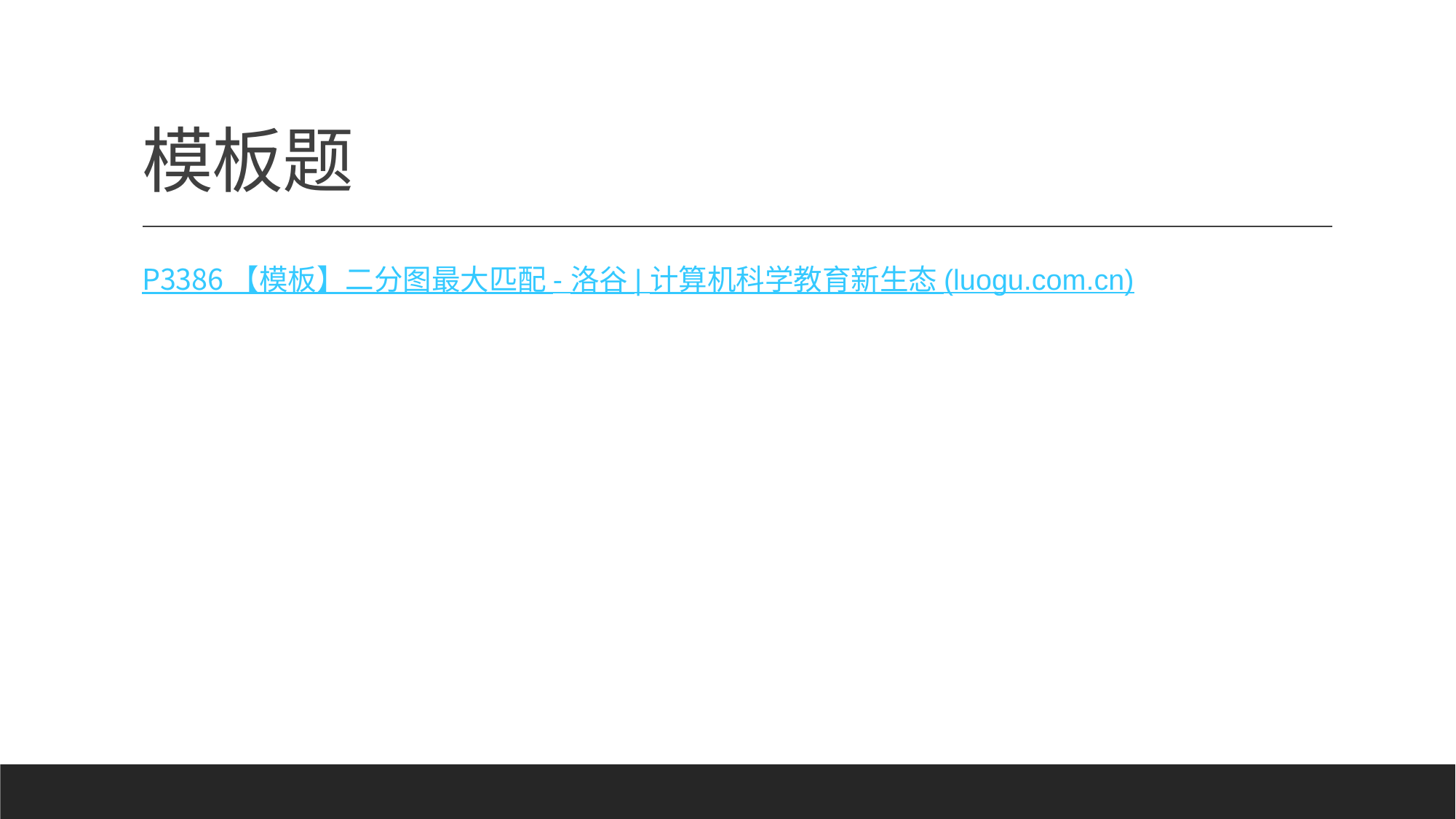

# 模板题
P3386 【模板】二分图最大匹配 - 洛谷 | 计算机科学教育新生态 (luogu.com.cn)